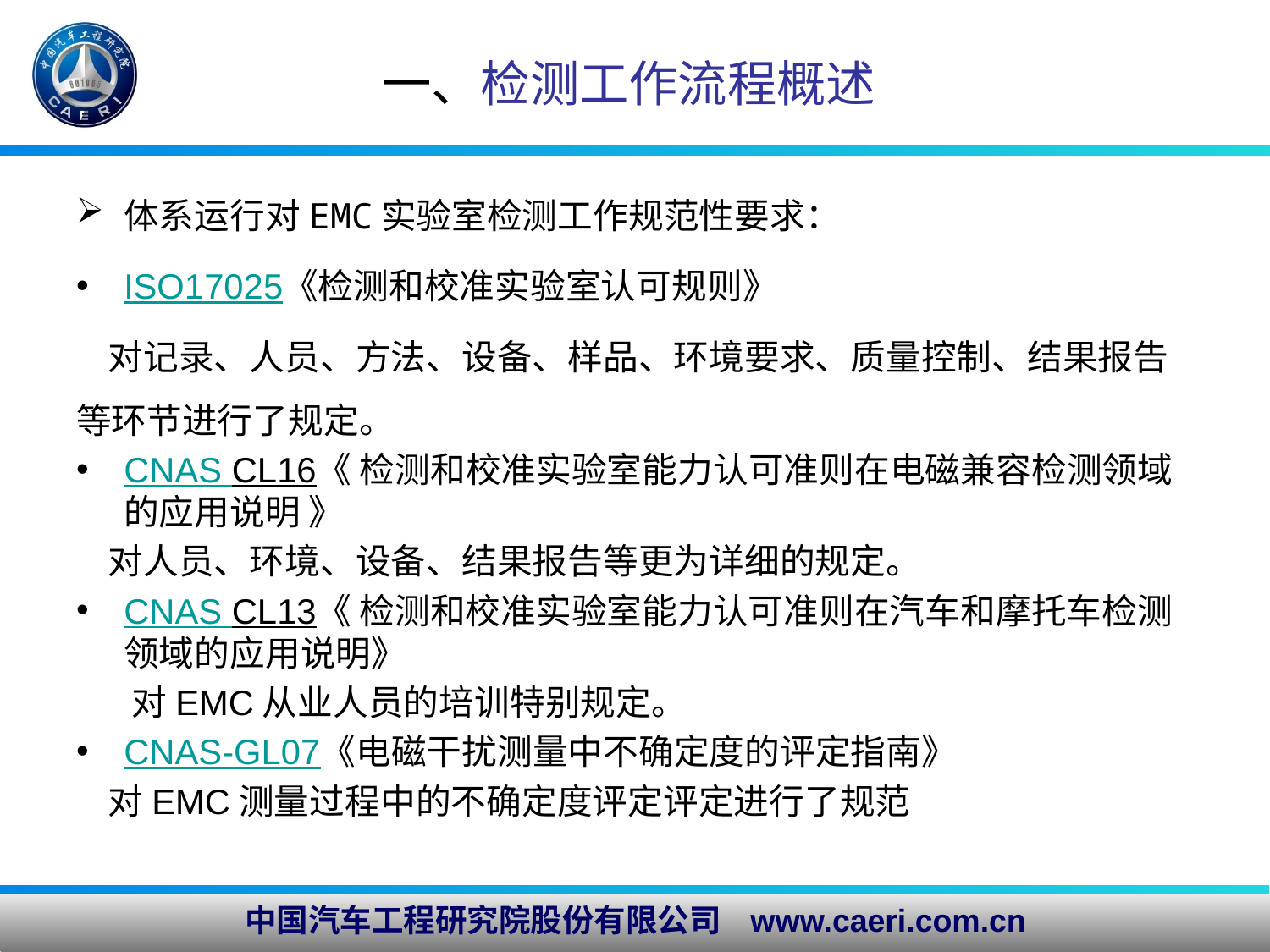

# 一、检测工作流程概述
体系运行对EMC实验室检测工作规范性要求：
ISO17025《检测和校准实验室认可规则》
   对记录、人员、方法、设备、样品、环境要求、质量控制、结果报告等环节进行了规定。
CNAS CL16《 检测和校准实验室能力认可准则在电磁兼容检测领域的应用说明 》
   对人员、环境、设备、结果报告等更为详细的规定。
CNAS CL13《 检测和校准实验室能力认可准则在汽车和摩托车检测领域的应用说明》
      对EMC从业人员的培训特别规定。
CNAS-GL07《电磁干扰测量中不确定度的评定指南》
   对EMC测量过程中的不确定度评定评定进行了规范